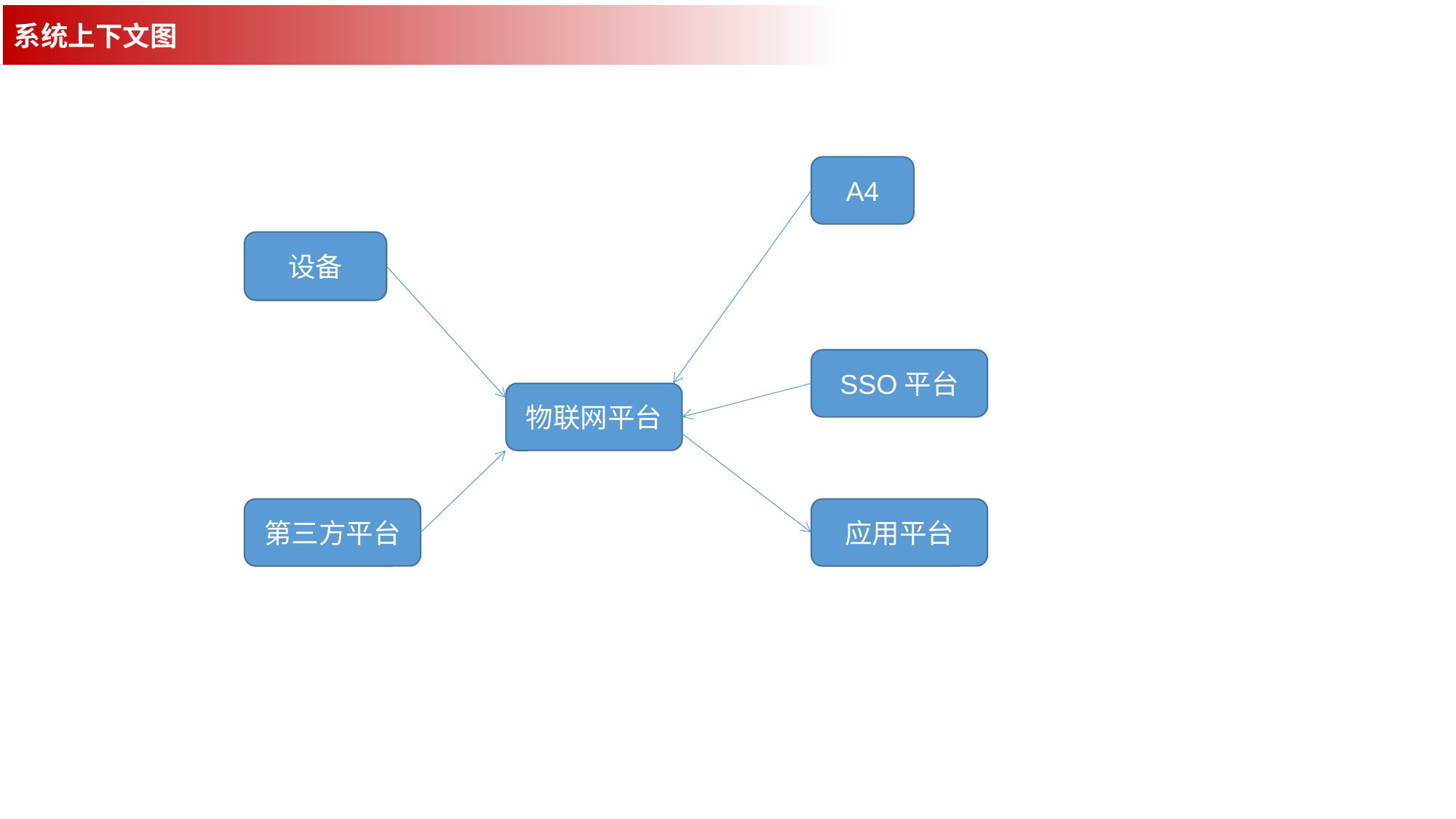

系统上下文图
业务架构
A4
设备
SSO平台
物联网平台
第三方平台
应用平台